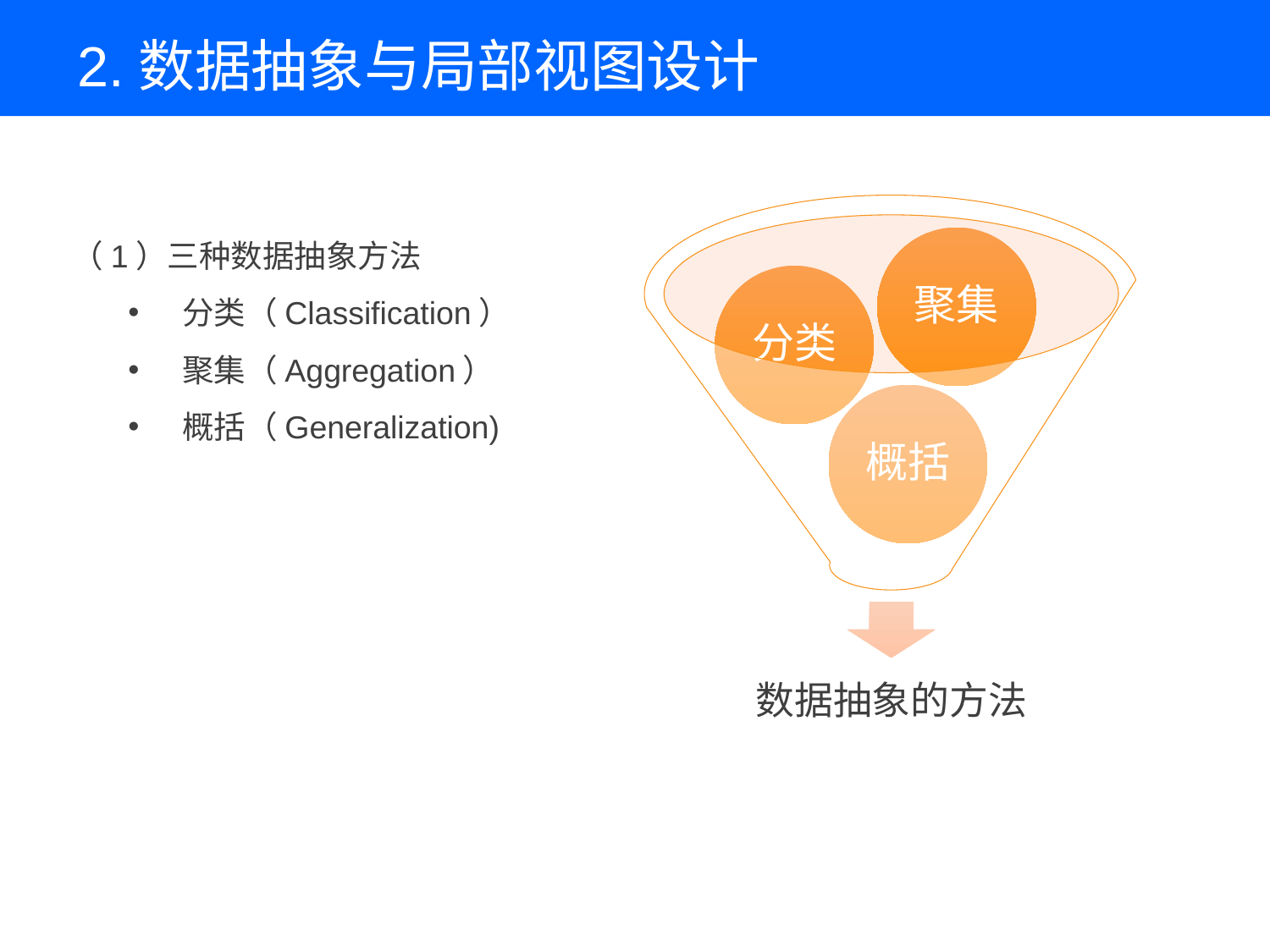

# 2.数据抽象与局部视图设计
数据抽象的方法
概括
分类
聚集
（1）三种数据抽象方法
分类（Classification）
聚集（Aggregation）
概括（Generalization)